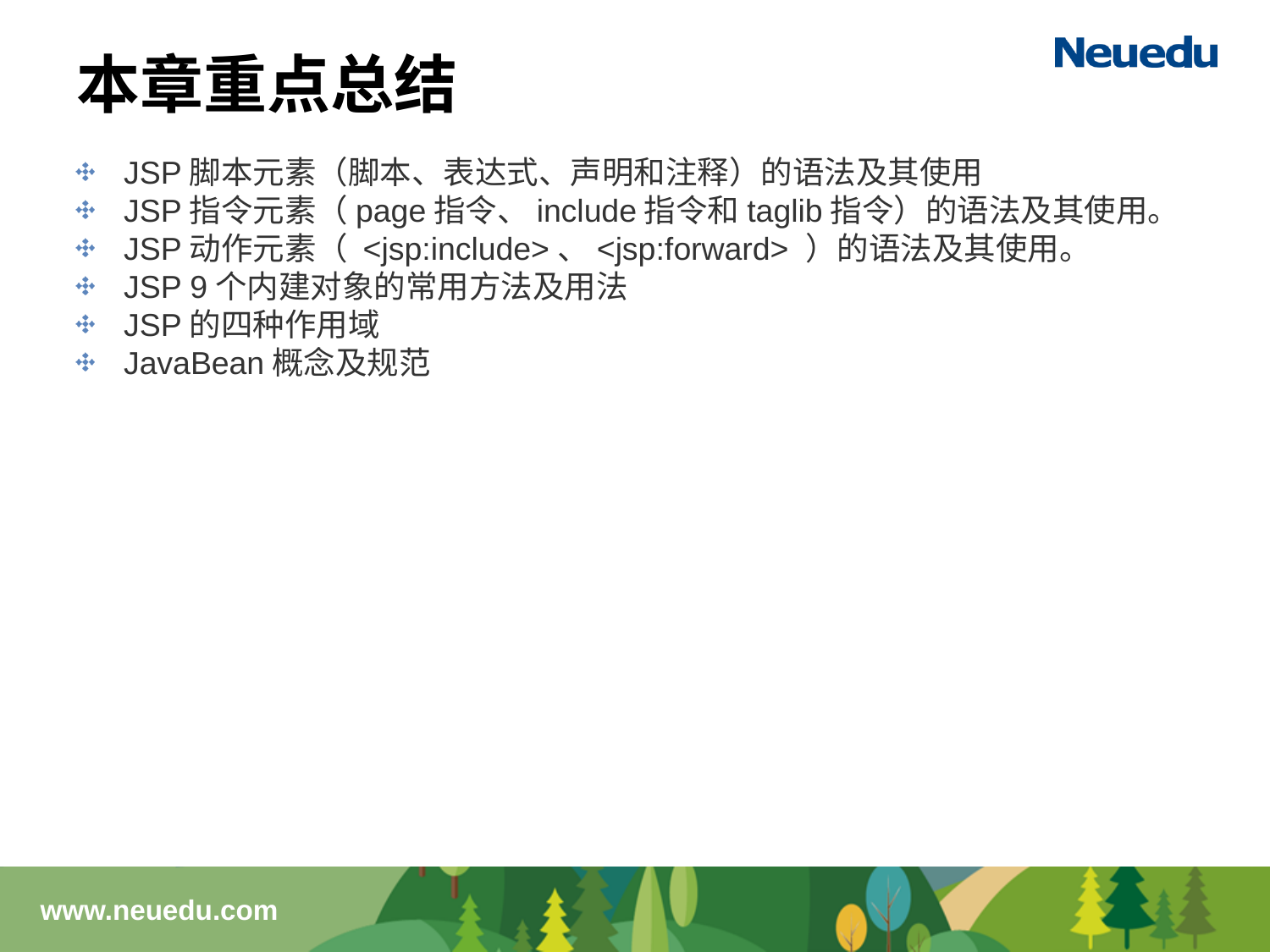

# 本章重点总结
JSP脚本元素（脚本、表达式、声明和注释）的语法及其使用
JSP指令元素（page指令、include指令和taglib指令）的语法及其使用。
JSP动作元素（ <jsp:include>、<jsp:forward> ）的语法及其使用。
JSP 9个内建对象的常用方法及用法
JSP的四种作用域
JavaBean概念及规范